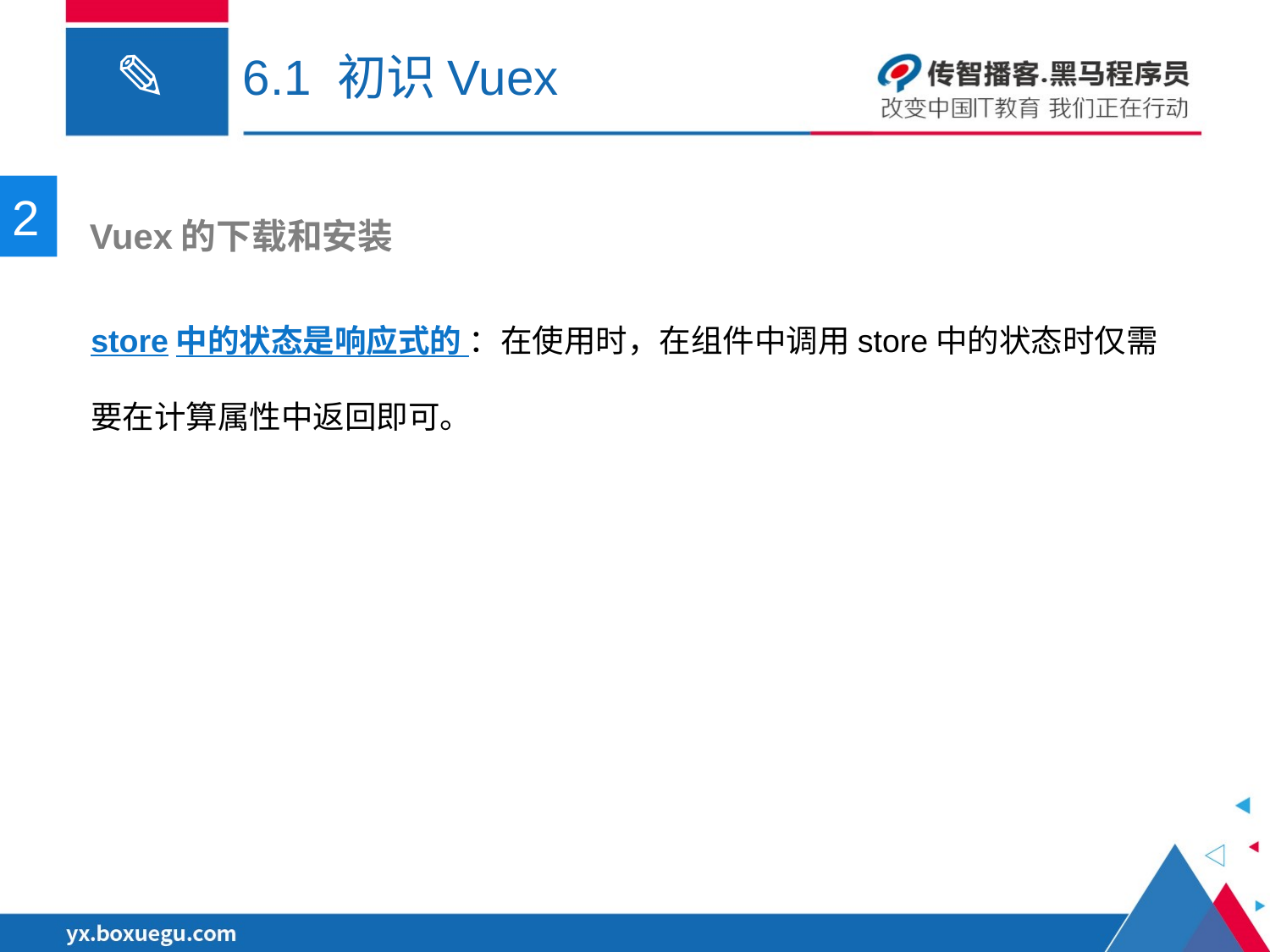

# 6.1 初识Vuex

2
  Vuex的下载和安装
store中的状态是响应式的 ：在使用时，在组件中调用store中的状态时仅需要在计算属性中返回即可。